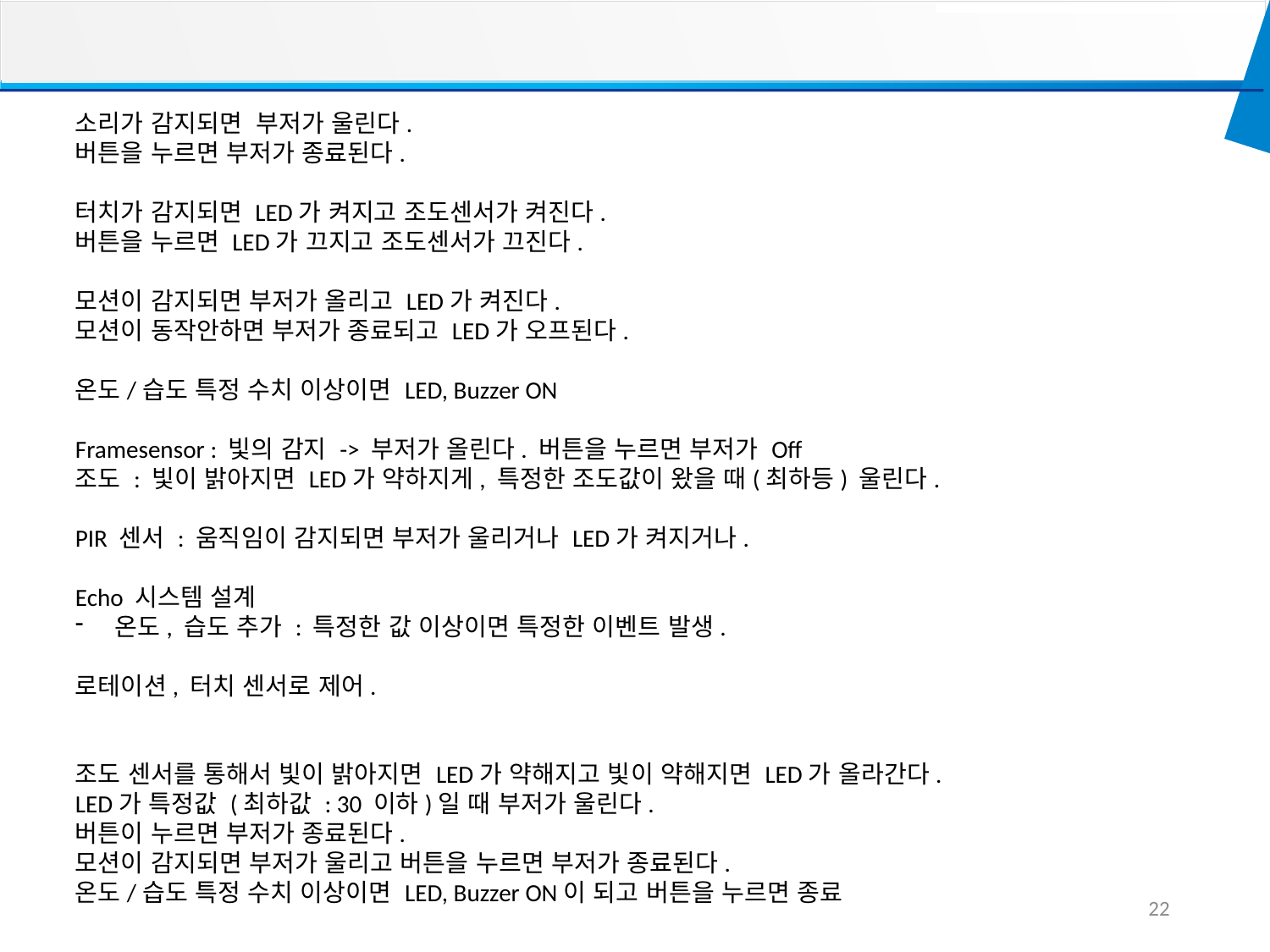

소리가 감지되면  부저가 울린다.
버튼을 누르면 부저가 종료된다.

터치가 감지되면 LED가 켜지고 조도센서가 켜진다.
버튼을 누르면 LED가 끄지고 조도센서가 끄진다.

모션이 감지되면 부저가 올리고 LED가 켜진다.
모션이 동작안하면 부저가 종료되고 LED가 오프된다.

온도/습도 특정 수치 이상이면 LED, Buzzer ON

Framesensor : 빛의 감지 -> 부저가 올린다. 버튼을 누르면 부저가 Off
조도 : 빛이 밝아지면 LED가 약하지게, 특정한 조도값이 왔을 때(최하등) 울린다.

PIR 센서 : 움직임이 감지되면 부저가 울리거나 LED가 켜지거나.

Echo 시스템 설계
온도, 습도 추가 : 특정한 값 이상이면 특정한 이벤트 발생.

로테이션, 터치 센서로 제어.

조도 센서를 통해서 빛이 밝아지면 LED가 약해지고 빛이 약해지면 LED가 올라간다.
LED가 특정값 (최하값 : 30 이하)일 때 부저가 울린다.
버튼이 누르면 부저가 종료된다.
모션이 감지되면 부저가 울리고 버튼을 누르면 부저가 종료된다.
온도/습도 특정 수치 이상이면 LED, Buzzer ON이 되고 버튼을 누르면 종료
22